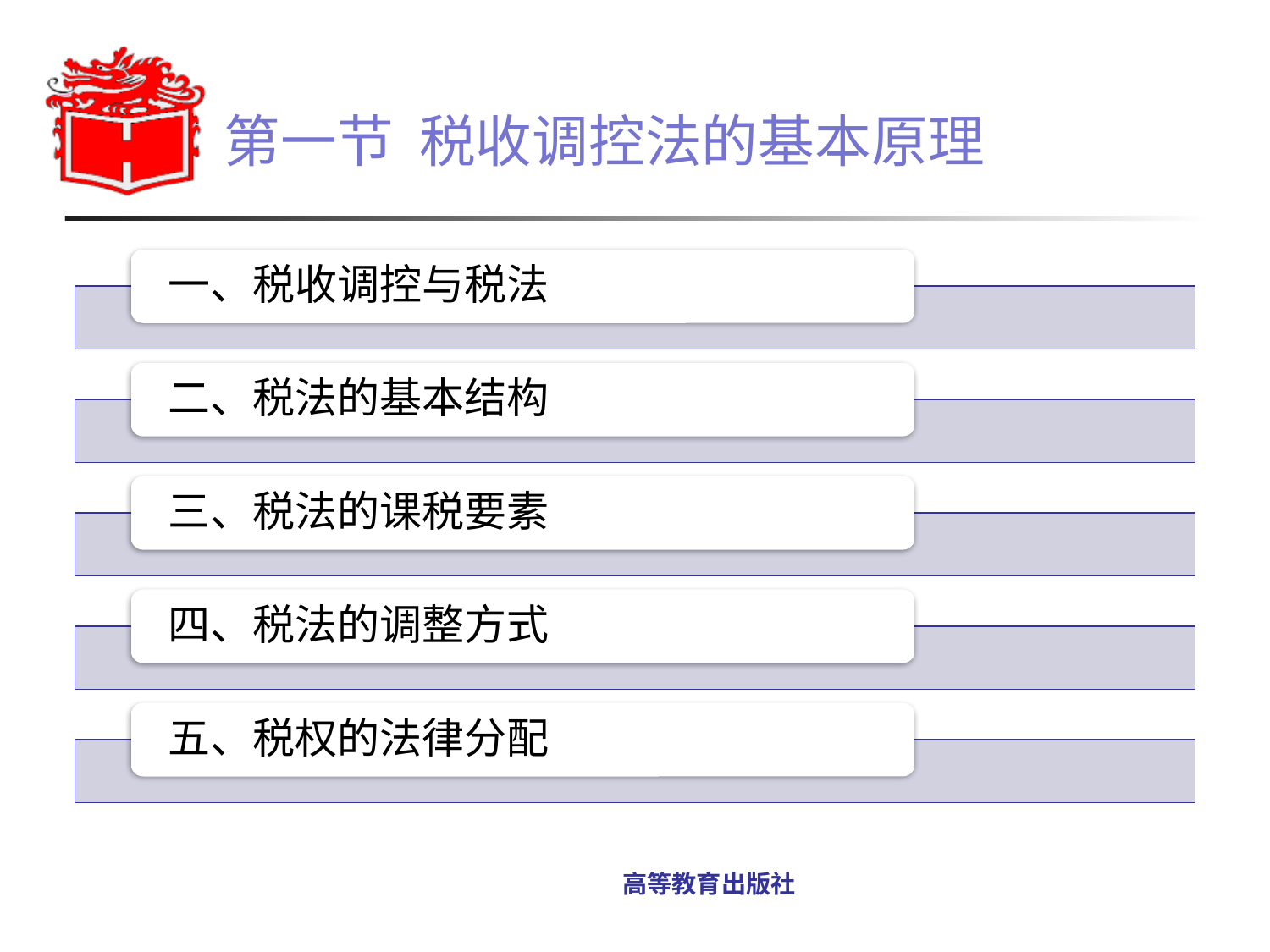

# 第一节  税收调控法的基本原理
一、税收调控与税法
二、税法的基本结构
三、税法的课税要素
四、税法的调整方式
五、税权的法律分配

高等教育出版社